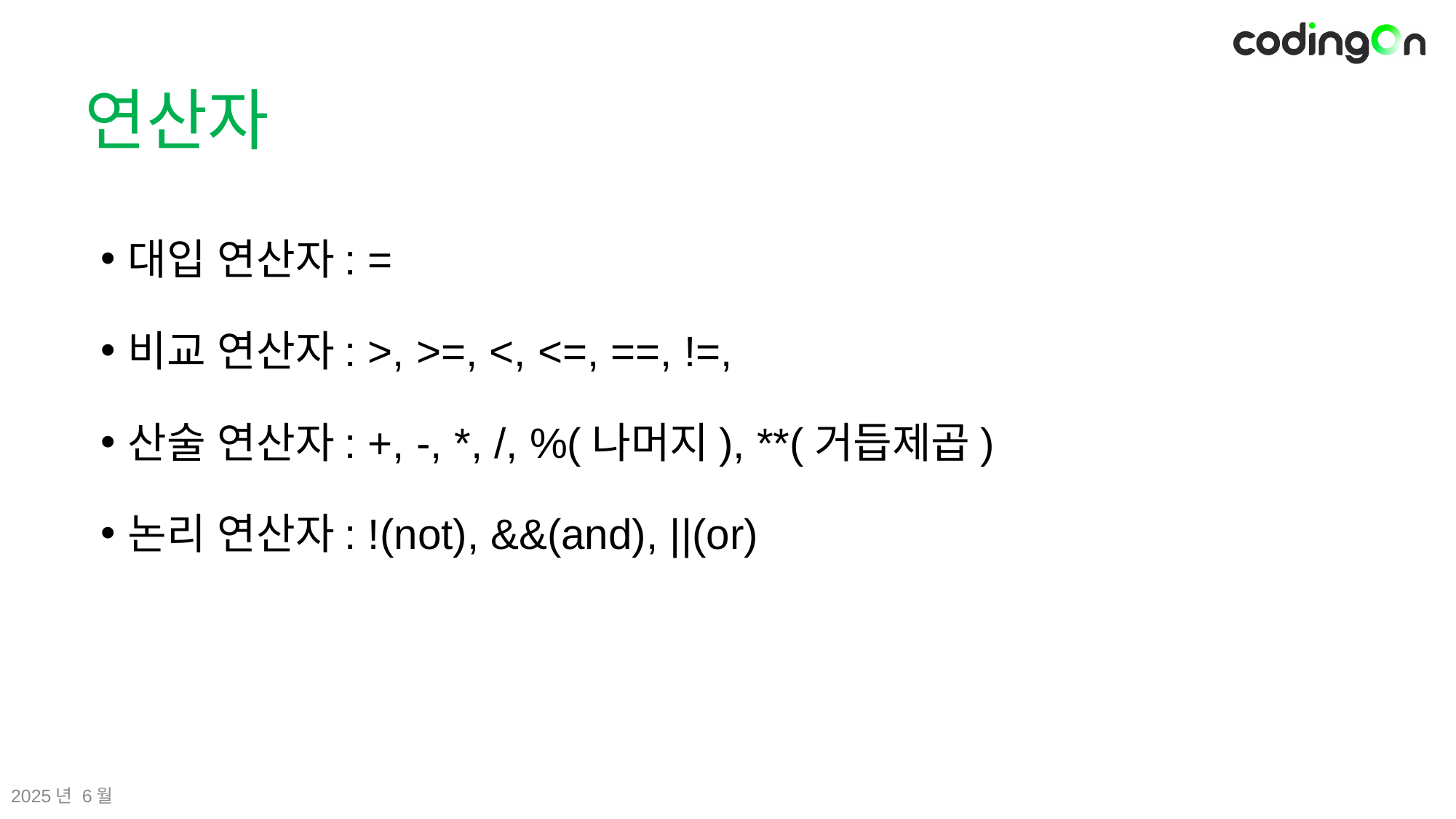

# 연산자
대입 연산자: =
비교 연산자: >, >=, <, <=, ==, !=,
산술 연산자: +, -, *, /, %(나머지), **(거듭제곱)
논리 연산자: !(not), &&(and), ||(or)
2025년 6월